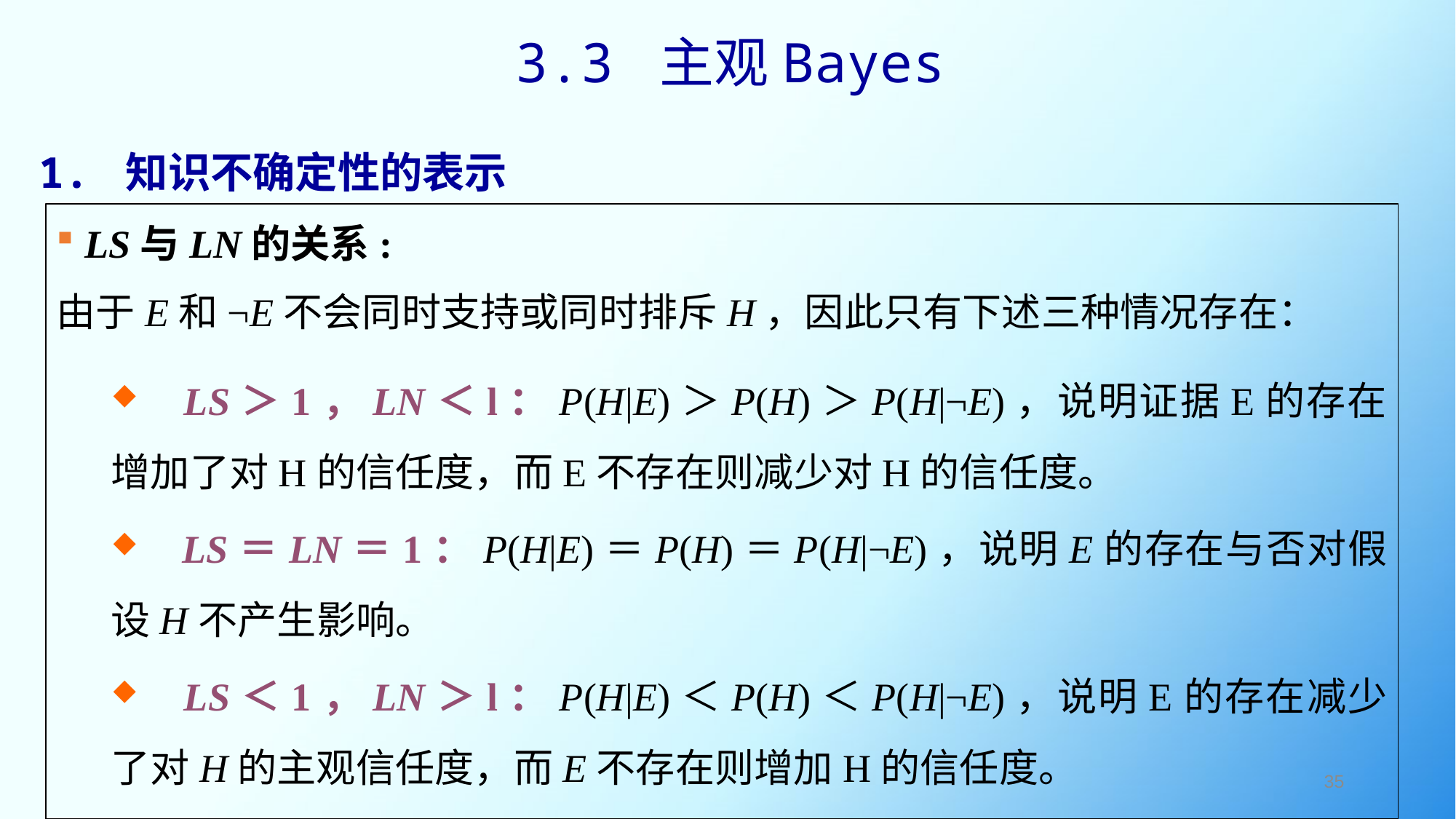

3.3 主观Bayes
1. 知识不确定性的表示

 LS与LN的关系:
由于E和¬E不会同时支持或同时排斥H，因此只有下述三种情况存在：
    LS＞1，LN＜l：P(H|E)＞P(H)＞P(H|¬E)，说明证据E的存在增加了对H的信任度，而E不存在则减少对H的信任度。
    LS＝LN＝1：P(H|E)＝P(H)＝P(H|¬E)，说明E的存在与否对假设H不产生影响。
    LS＜1，LN＞l：P(H|E)＜P(H)＜P(H|¬E)，说明E的存在减少了对H的主观信任度，而E不存在则增加H的信任度。
35